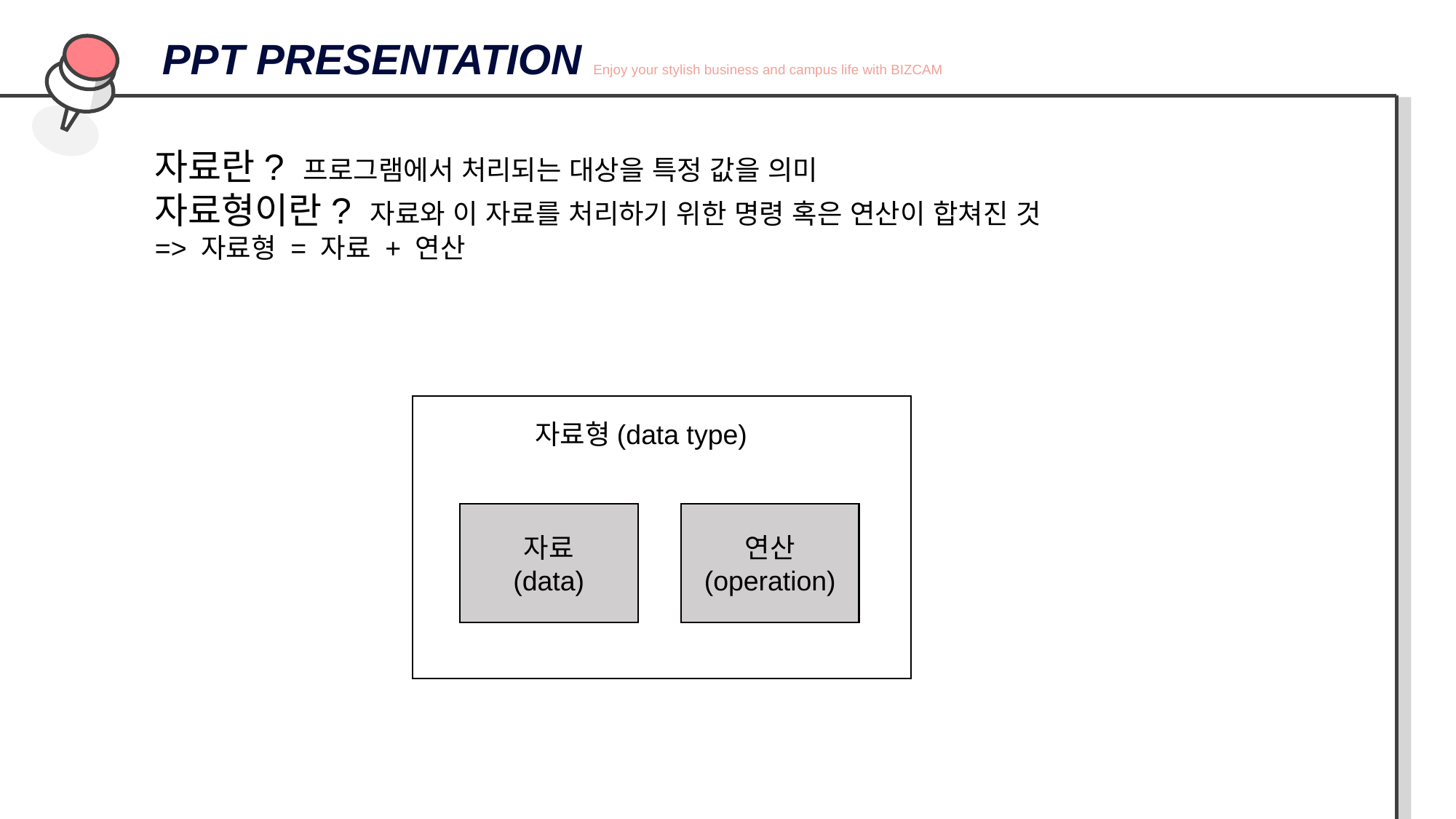

PPT PRESENTATION Enjoy your stylish business and campus life with BIZCAM

자료란? 프로그램에서 처리되는 대상을 특정 값을 의미
자료형이란? 자료와 이 자료를 처리하기 위한 명령 혹은 연산이 합쳐진 것
=> 자료형 = 자료 + 연산

자료형(data type)
연산
(operation)
자료
(data)